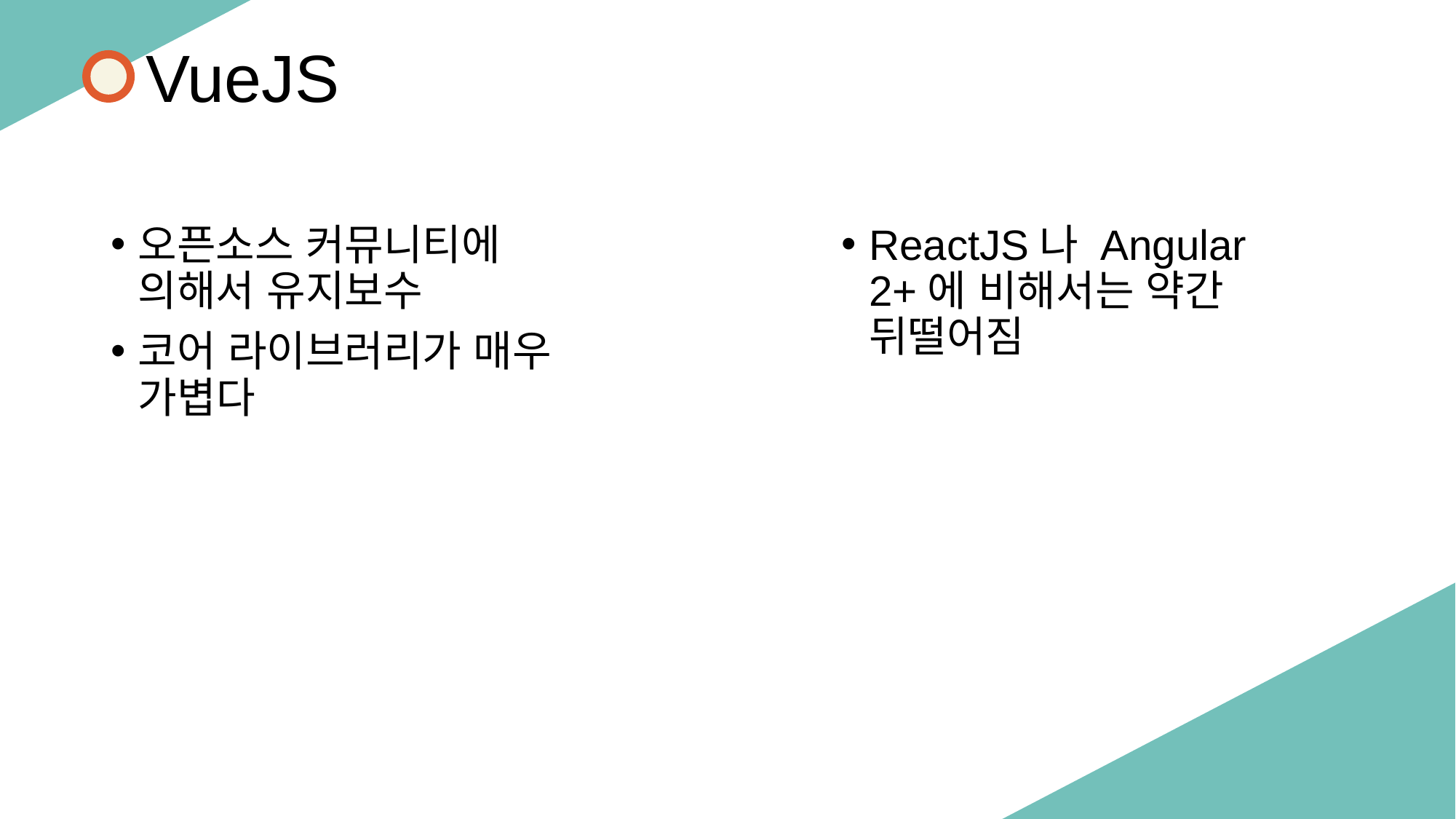

VueJS

오픈소스 커뮤니티에 의해서 유지보수
코어 라이브러리가 매우 가볍다
ReactJS나 Angular 2+에 비해서는 약간 뒤떨어짐